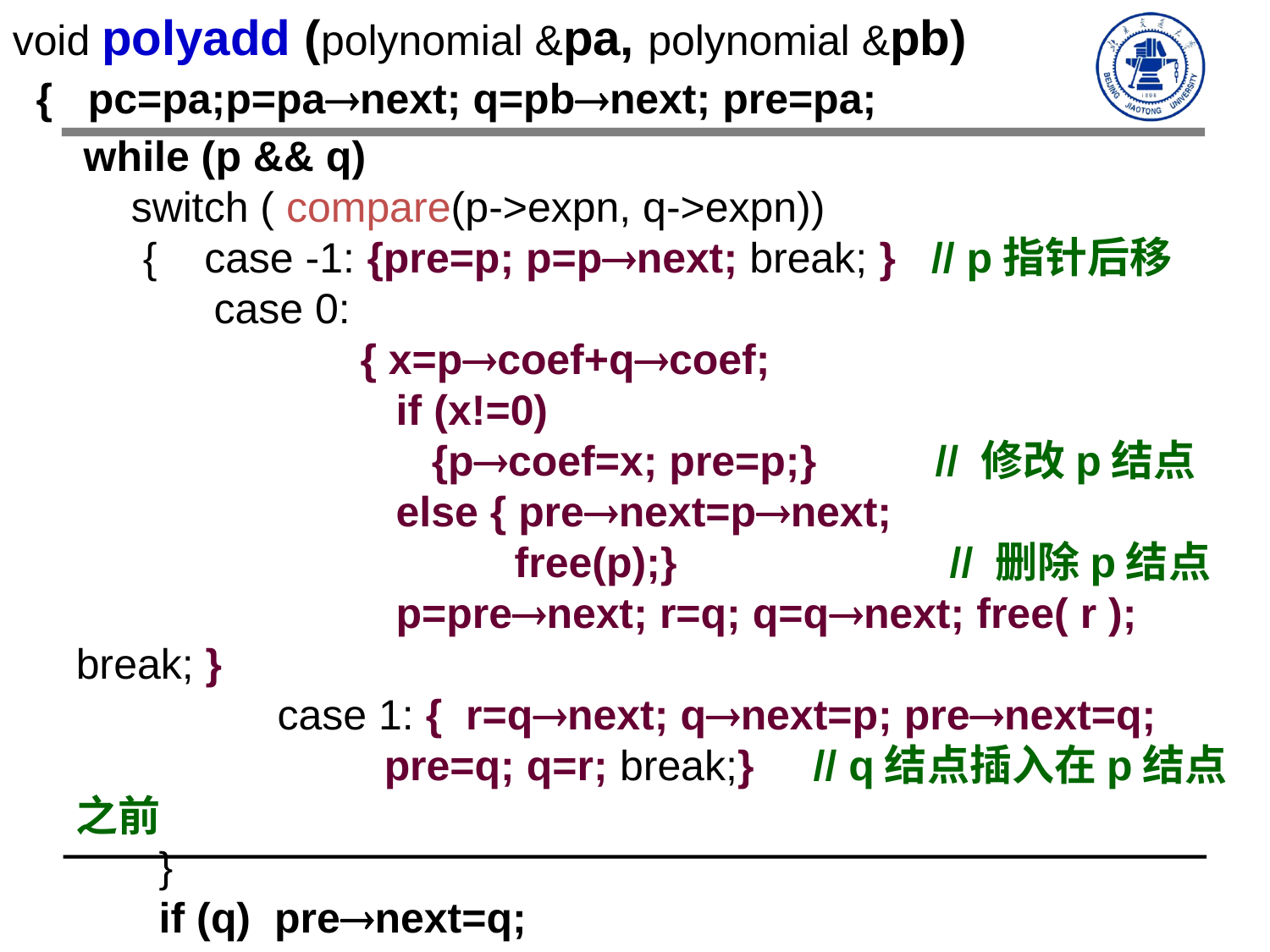

void polyadd (polynomial &pa, polynomial &pb)
  {   pc=pa;p=pa→next; q=pb→next; pre=pa;
      while (p && q)
          switch ( compare(p->expn, q->expn))
           {    case -1: {pre=p; p=p→next; break; }   // p指针后移
                 case 0:
                        { x=p→coef+q→coef;
                           if (x!=0)
                              {p→coef=x; pre=p;}          // 修改p结点
                           else { pre→next=p→next;
                                     free(p);}                       // 删除p结点
                           p=pre→next; r=q; q=q→next; free( r ); break; }
                 case 1: {  r=q→next; q→next=p; pre→next=q;
                          pre=q; q=r; break;}     // q结点插入在p结点之前
       }
       if (q)  pre→next=q;
       free(pb);
}// polyadd